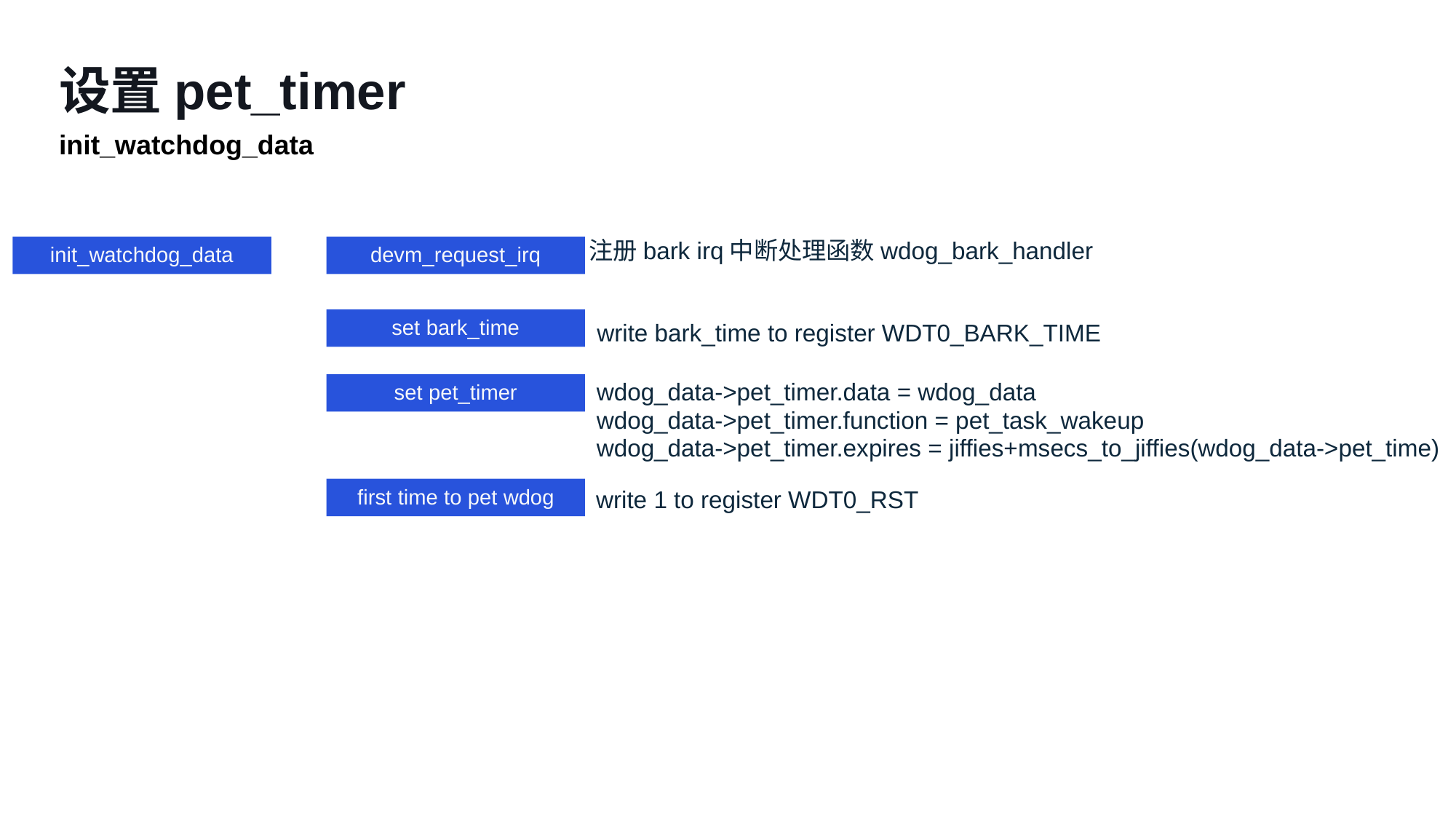

设置pet_timer
init_watchdog_data
init_watchdog_data
devm_request_irq
注册bark irq中断处理函数wdog_bark_handler
set bark_time
write bark_time to register WDT0_BARK_TIME
set pet_timer
wdog_data->pet_timer.data = wdog_data
wdog_data->pet_timer.function = pet_task_wakeup
wdog_data->pet_timer.expires = jiffies+msecs_to_jiffies(wdog_data->pet_time)
first time to pet wdog
write 1 to register WDT0_RST